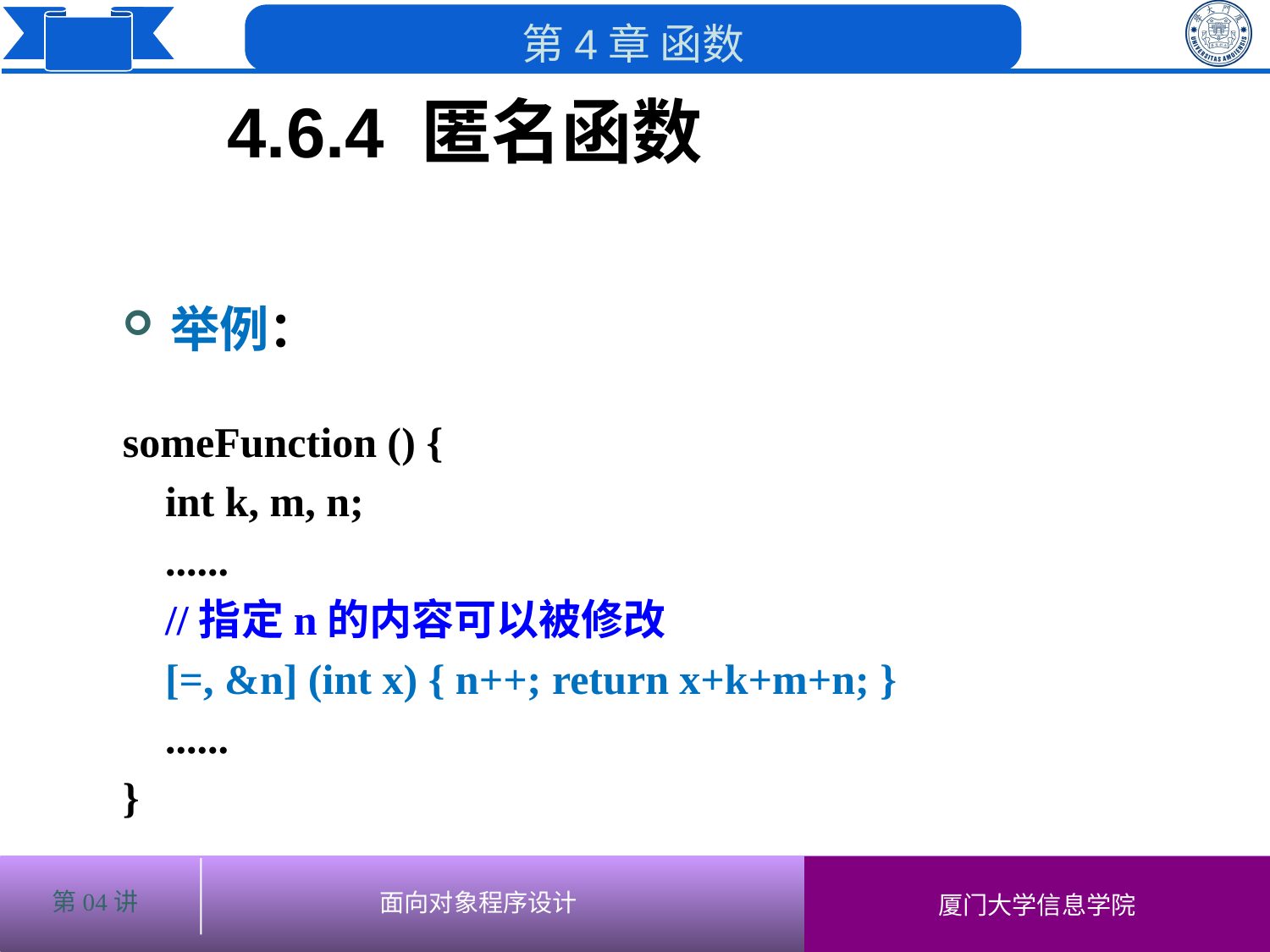

4.6.4 匿名函数
举例：

someFunction () {
    int k, m, n;
    ......
    //指定n的内容可以被修改
    [=, &n] (int x) { n++; return x+k+m+n; }
    ......
}
76